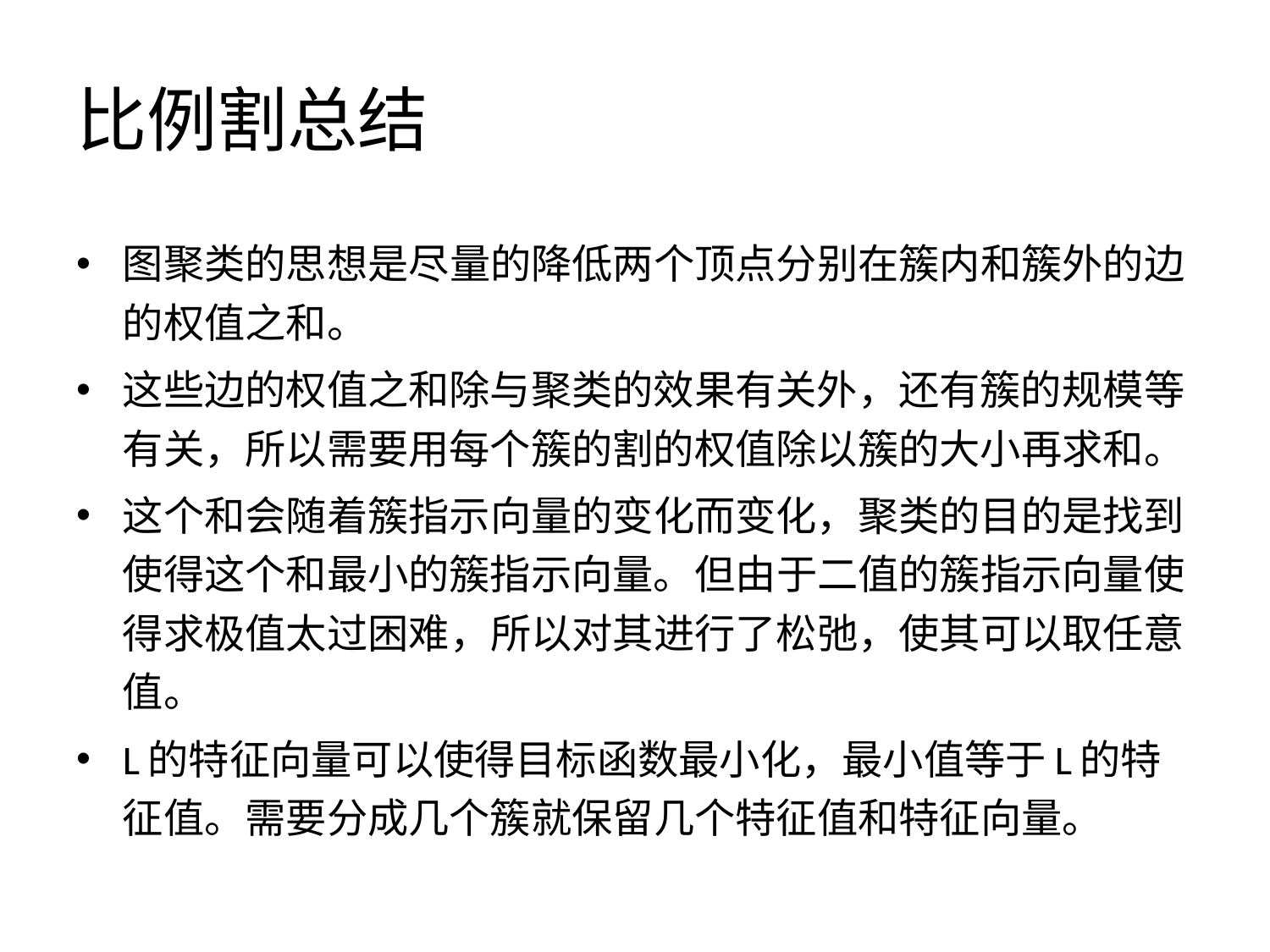

# 比例割总结
图聚类的思想是尽量的降低两个顶点分别在簇内和簇外的边的权值之和。
这些边的权值之和除与聚类的效果有关外，还有簇的规模等有关，所以需要用每个簇的割的权值除以簇的大小再求和。
这个和会随着簇指示向量的变化而变化，聚类的目的是找到使得这个和最小的簇指示向量。但由于二值的簇指示向量使得求极值太过困难，所以对其进行了松弛，使其可以取任意值。
L的特征向量可以使得目标函数最小化，最小值等于L的特征值。需要分成几个簇就保留几个特征值和特征向量。